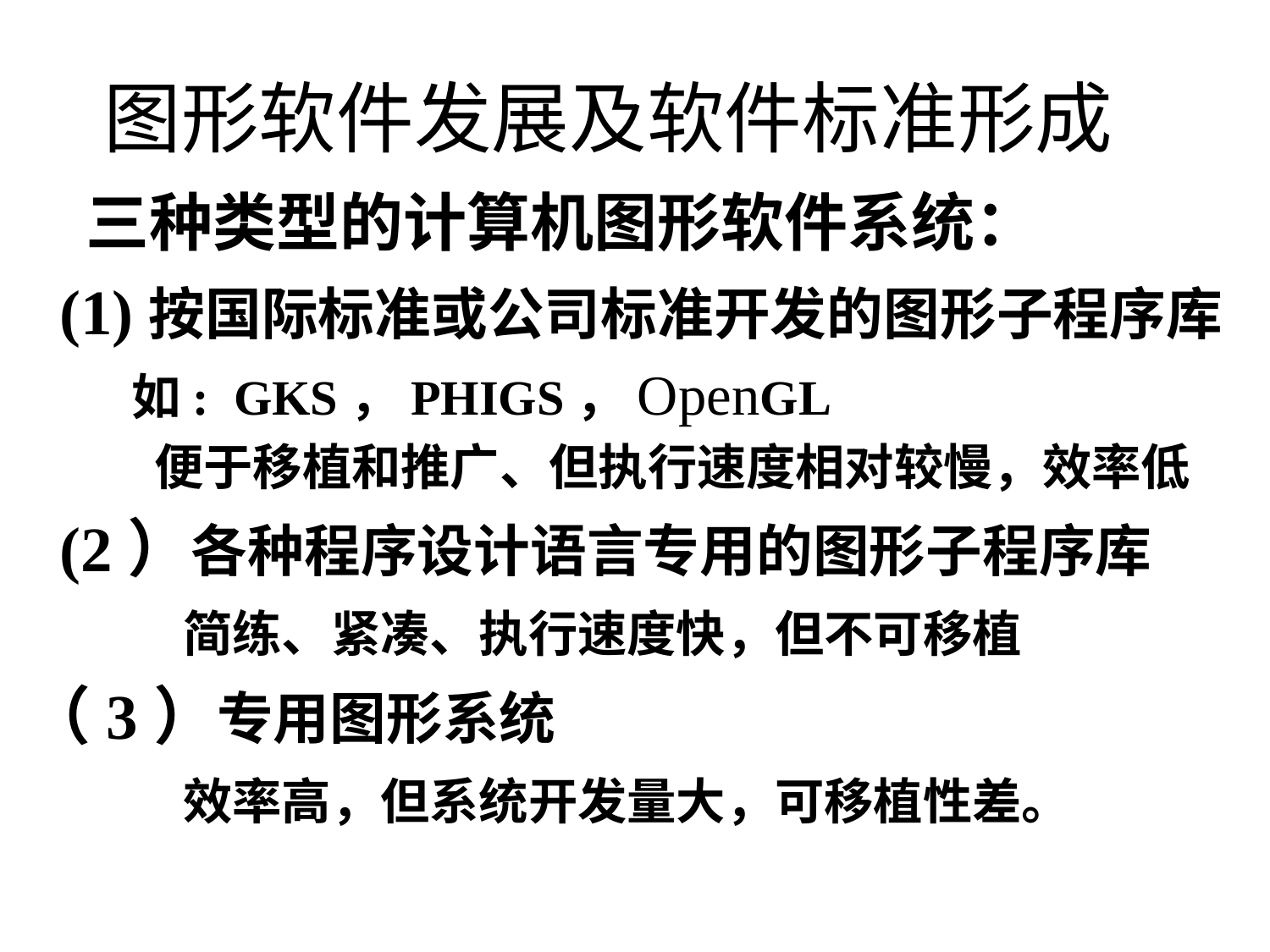

图形软件发展及软件标准形成
   三种类型的计算机图形软件系统：
  (1)按国际标准或公司标准开发的图形子程序库
       如:  GKS，PHIGS，OpenGL
 	      便于移植和推广、但执行速度相对较慢，效率低
  (2）各种程序设计语言专用的图形子程序库
           简练、紧凑、执行速度快，但不可移植
（3）专用图形系统
           效率高，但系统开发量大，可移植性差。